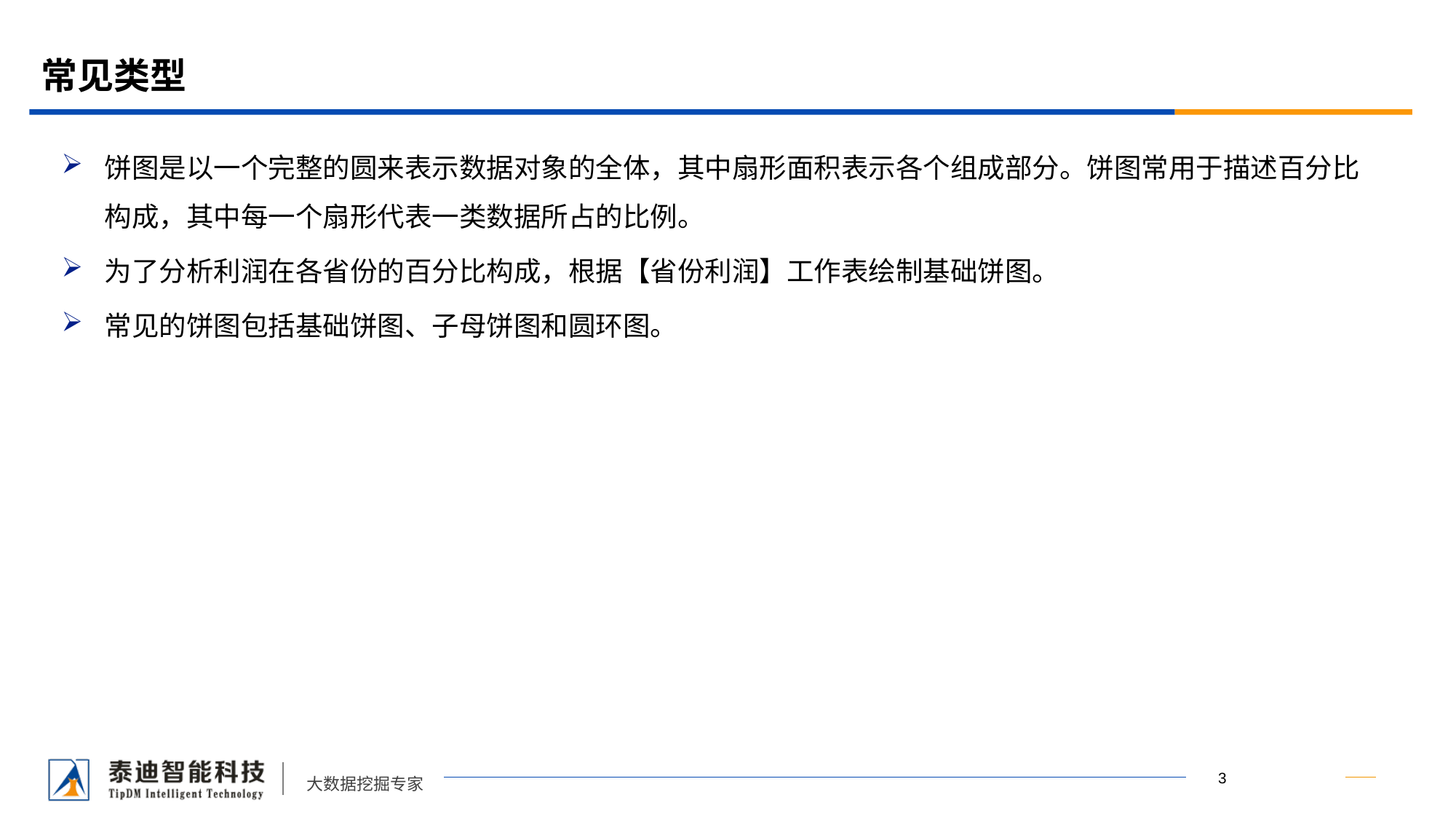

# 常见类型
饼图是以一个完整的圆来表示数据对象的全体，其中扇形面积表示各个组成部分。饼图常用于描述百分比构成，其中每一个扇形代表一类数据所占的比例。
为了分析利润在各省份的百分比构成，根据【省份利润】工作表绘制基础饼图。
常见的饼图包括基础饼图、子母饼图和圆环图。